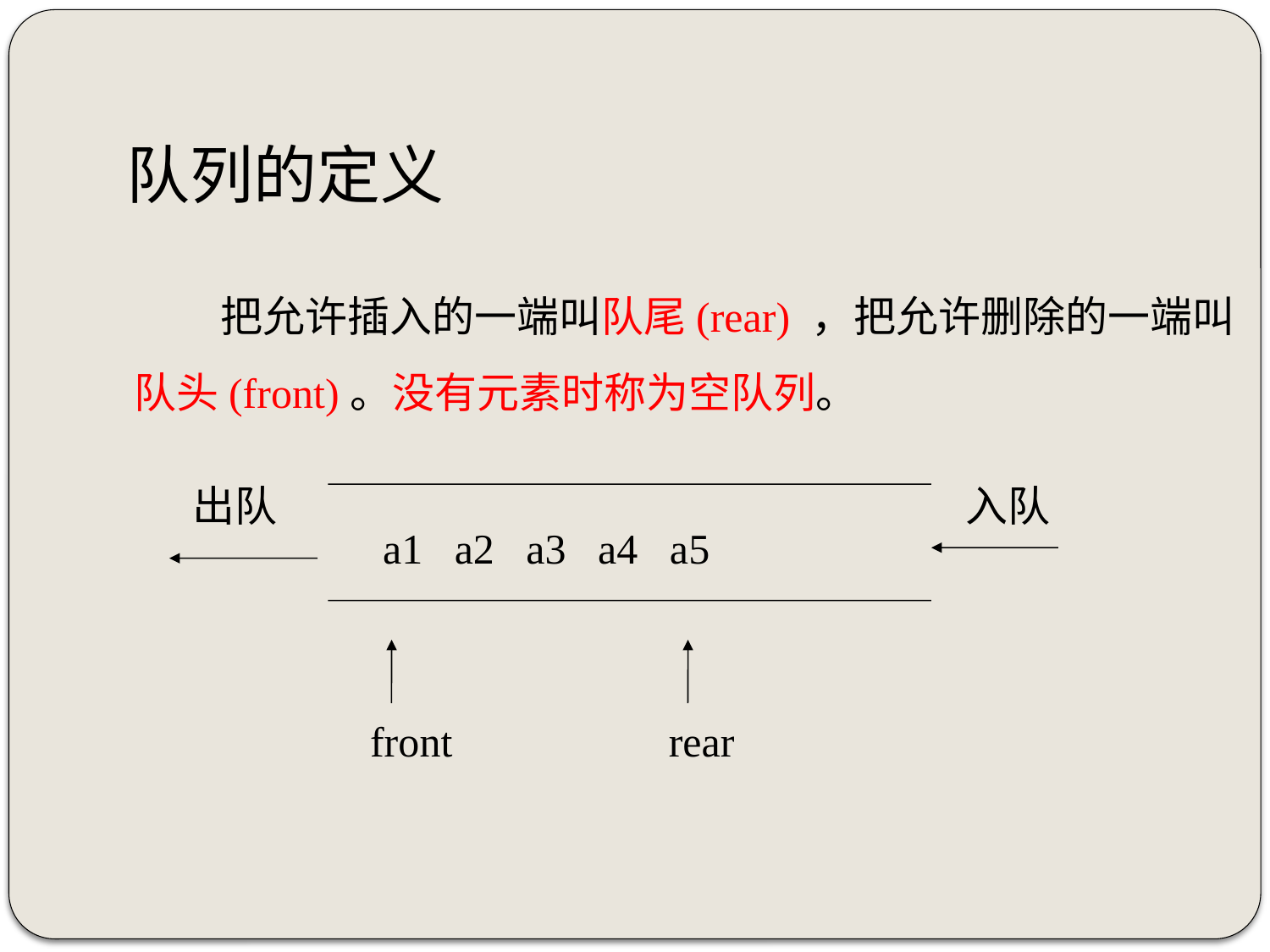

队列的定义
        把允许插入的一端叫队尾(rear) ，把允许删除的一端叫
队头(front)。没有元素时称为空队列。
出队
入队

a1   a2   a3   a4   a5

front
rear